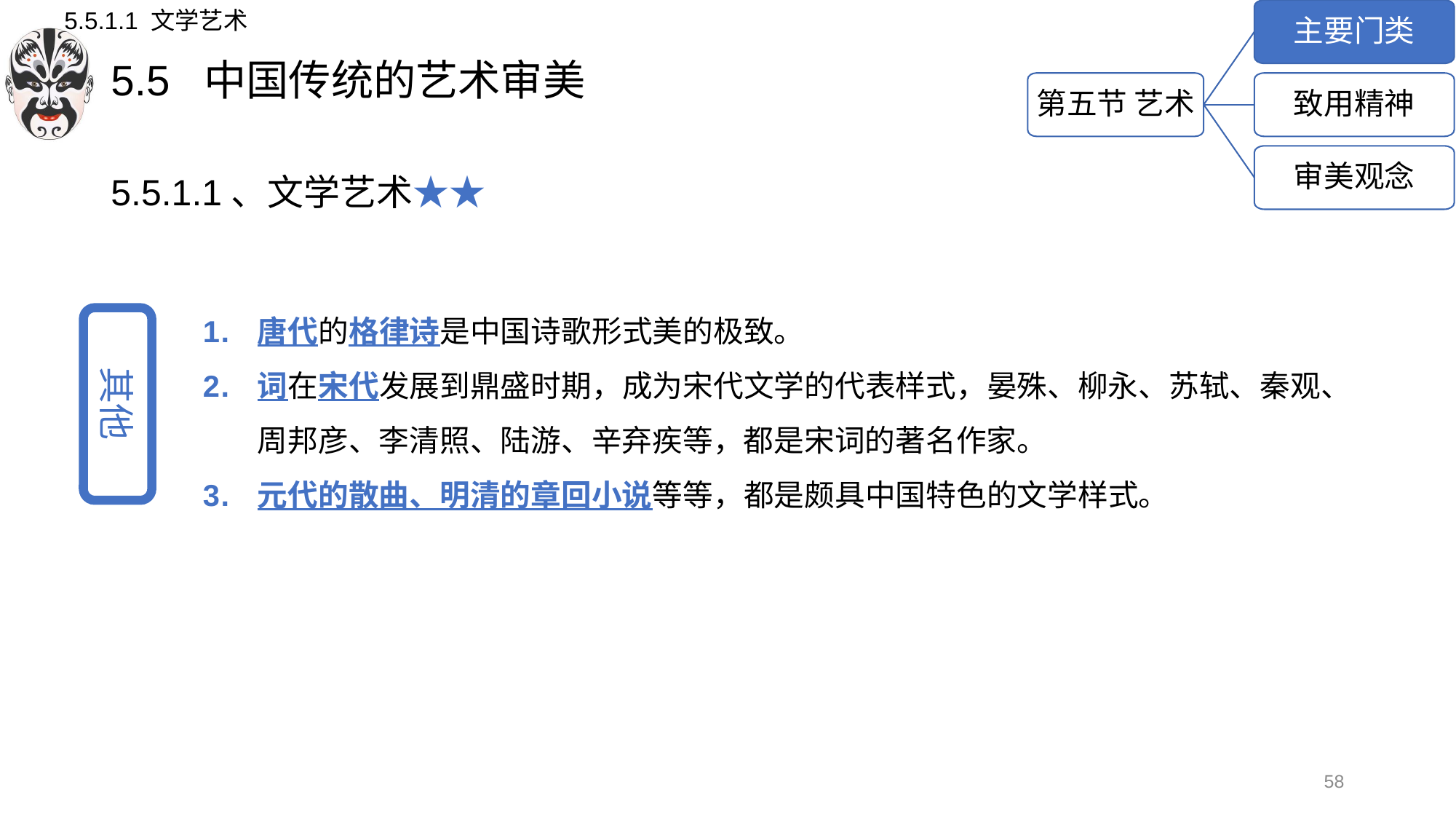

5.5.1.1 文学艺术
主要门类
# 5.5  中国传统的艺术审美

第五节 艺术
致用精神

5.5.1.1、文学艺术★★
审美观念
唐代的格律诗是中国诗歌形式美的极致。
词在宋代发展到鼎盛时期，成为宋代文学的代表样式，晏殊、柳永、苏轼、秦观、周邦彦、李清照、陆游、辛弃疾等，都是宋词的著名作家。
元代的散曲、明清的章回小说等等，都是颇具中国特色的文学样式。
其他
58